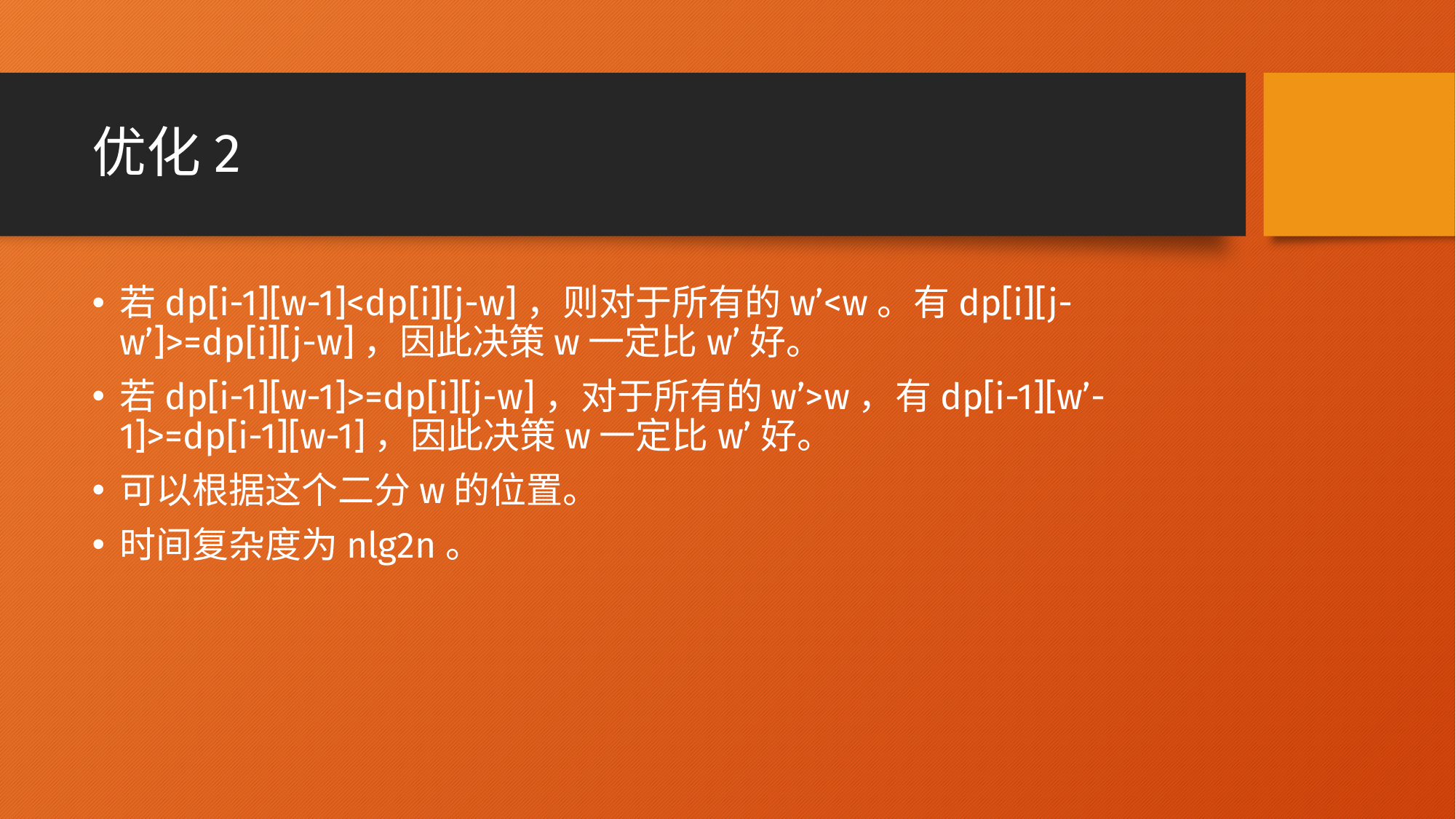

# 优化2
若dp[i-1][w-1]<dp[i][j-w]，则对于所有的w’<w。有dp[i][j-w’]>=dp[i][j-w]，因此决策w一定比w’好。
若dp[i-1][w-1]>=dp[i][j-w]，对于所有的w’>w，有dp[i-1][w’-1]>=dp[i-1][w-1]，因此决策w一定比w’好。
可以根据这个二分w的位置。
时间复杂度为nlg2n。